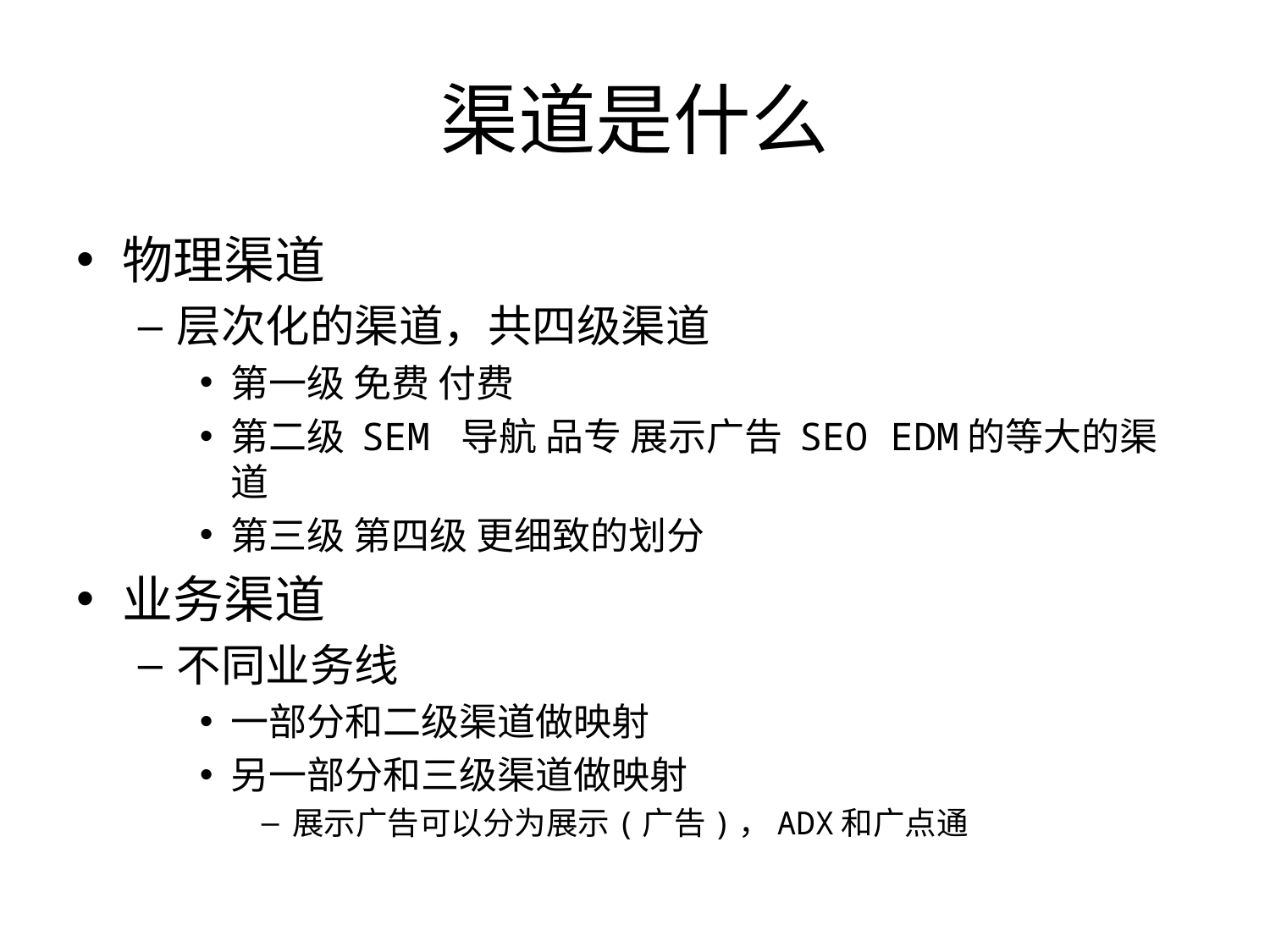

# 渠道是什么
物理渠道
层次化的渠道，共四级渠道
第一级 免费 付费
第二级 SEM 导航 品专 展示广告 SEO EDM的等大的渠道
第三级 第四级 更细致的划分
业务渠道
不同业务线
一部分和二级渠道做映射
另一部分和三级渠道做映射
展示广告可以分为展示(广告)，ADX和广点通